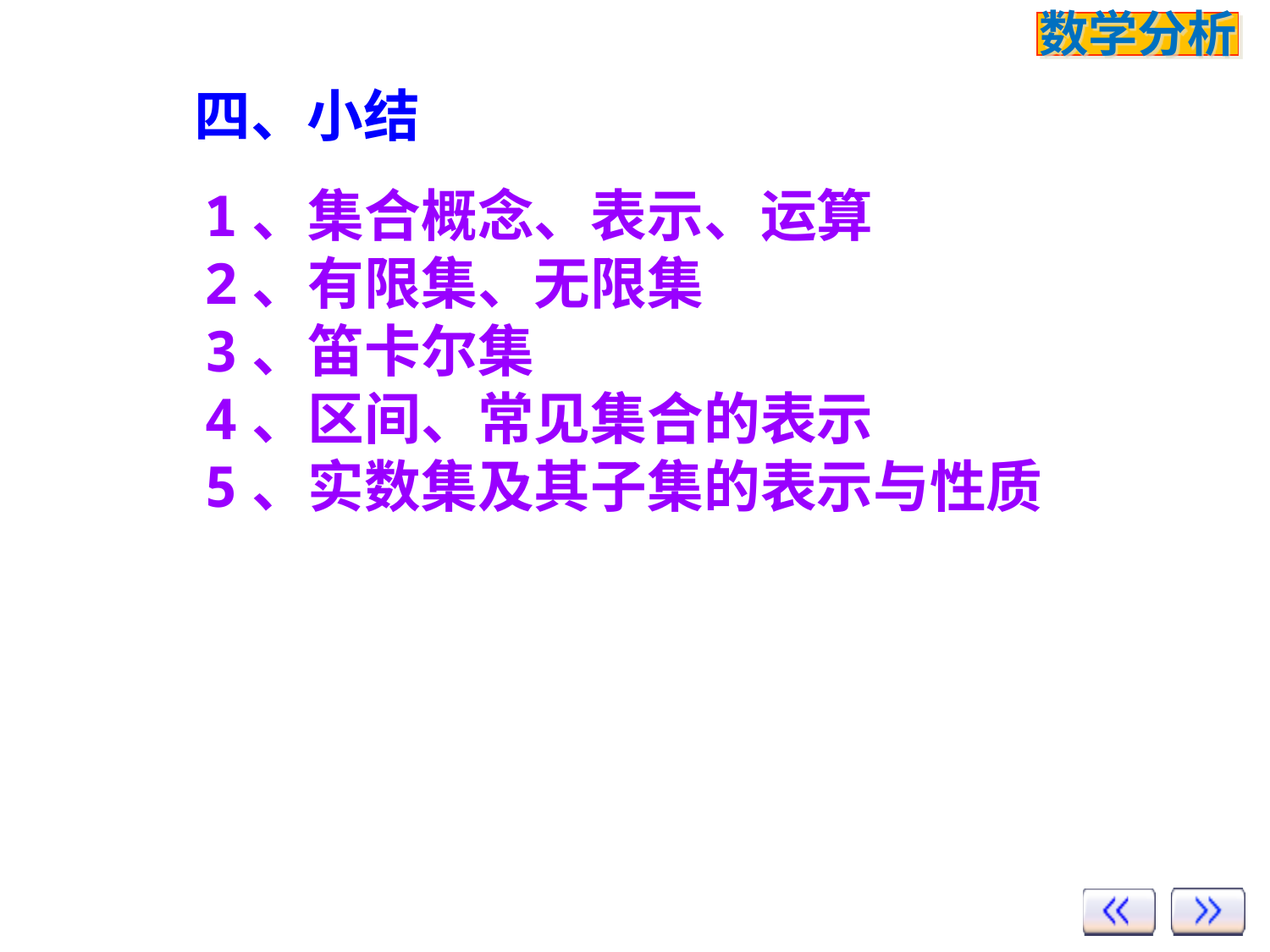

四、小结
1、集合概念、表示、运算
2、有限集、无限集
3、笛卡尔集
4、区间、常见集合的表示
5、实数集及其子集的表示与性质